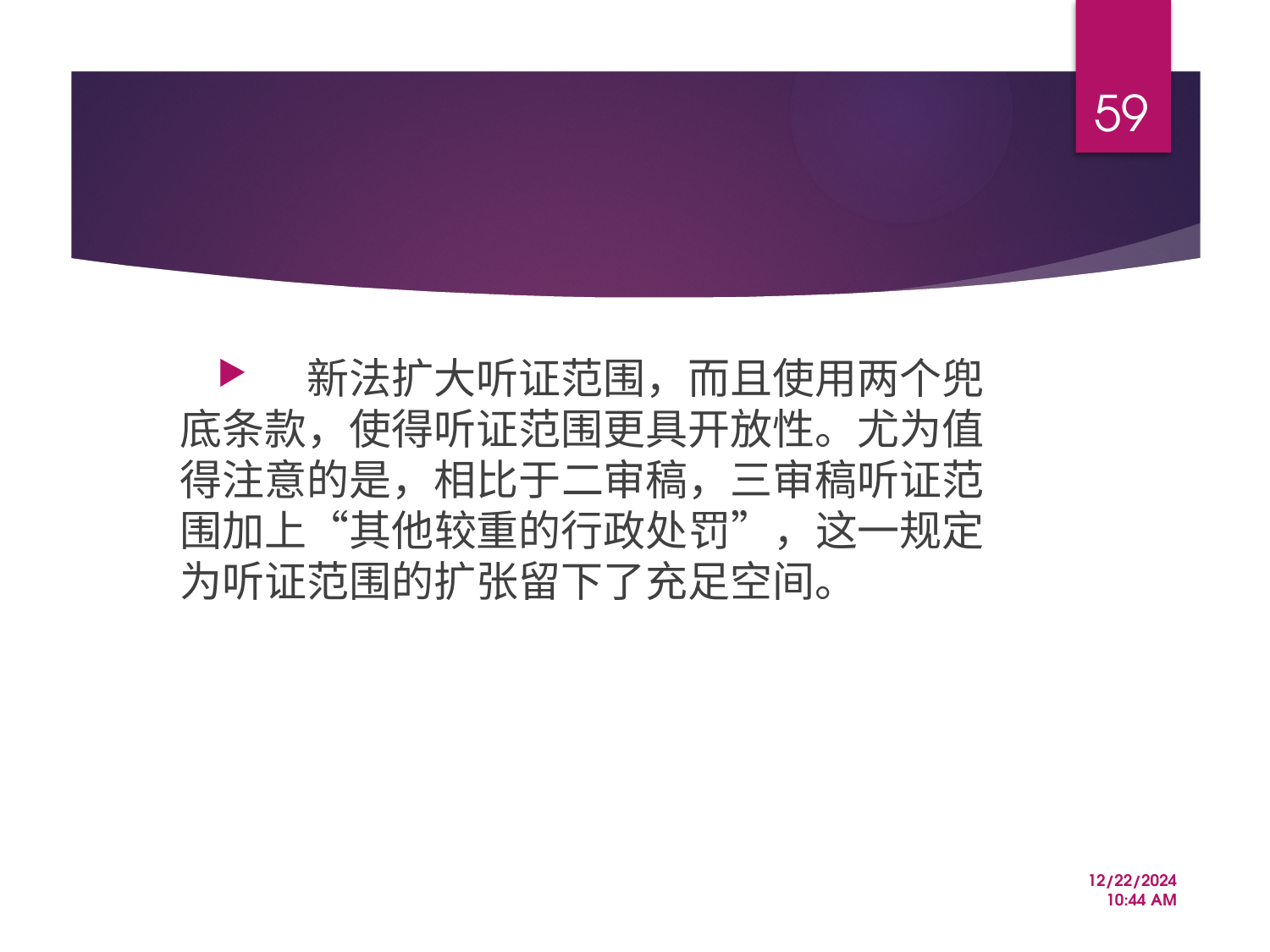

59
#
	新法扩大听证范围，而且使用两个兜底条款，使得听证范围更具开放性。尤为值得注意的是，相比于二审稿，三审稿听证范围加上“其他较重的行政处罚”，这一规定为听证范围的扩张留下了充足空间。

12/22/2024 10:44 AM